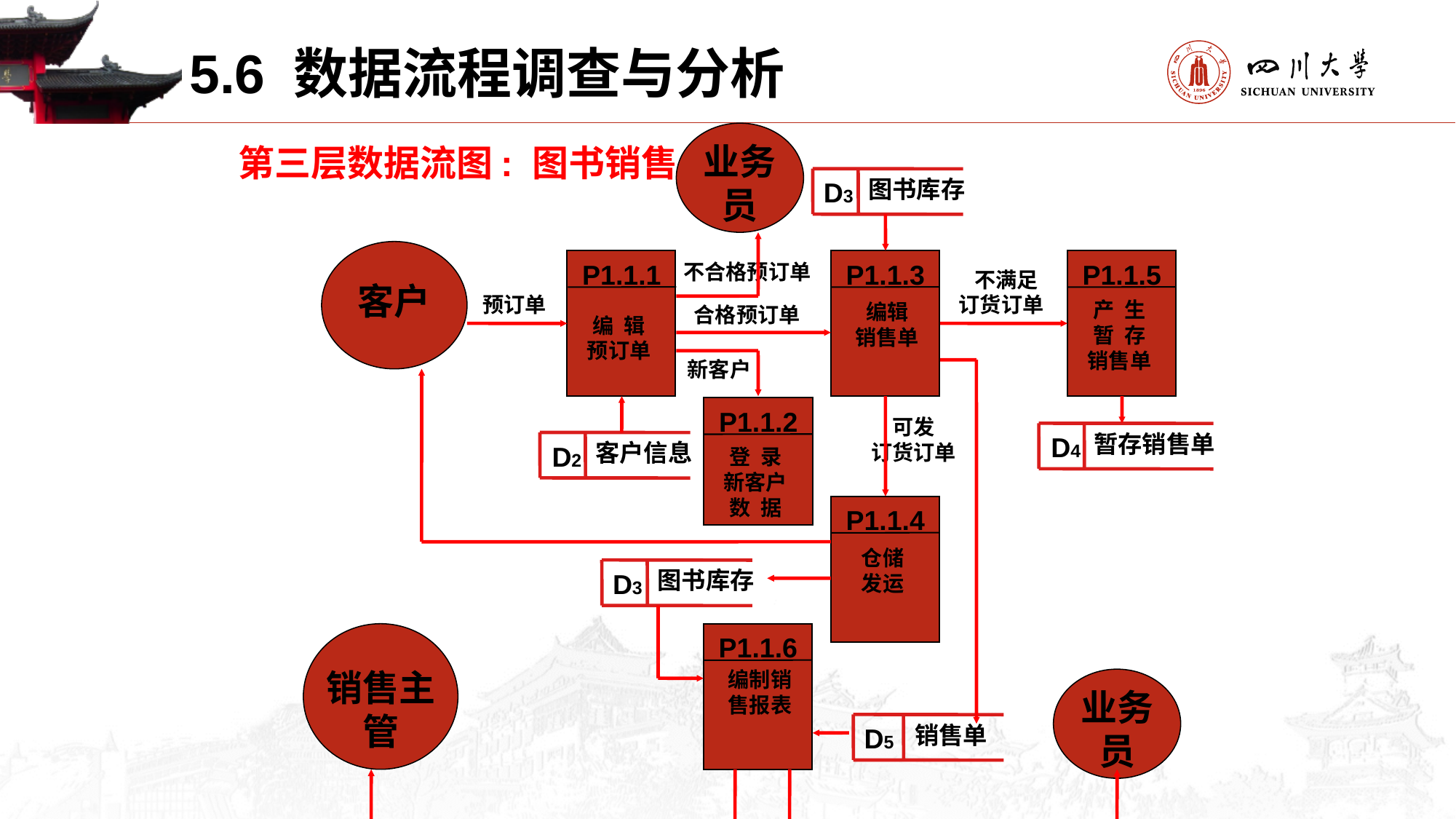

5.6 数据流程调查与分析

业务
员
第三层数据流图: 图书销售

图书库存

D3

客户

P1.1.1
P1.1.3
P1.1.5
不合格预订单
 不满足
订货订单
预订单

产  生
暂  存
销售单
编辑
销售单

合格预订单
编  辑
预订单

新客户

P1.1.2
可发
订货订单

暂存销售单

D4

客户信息

D2
登  录
新客户
数  据

P1.1.4

仓储
发运

图书库存

D3

销售主管

P1.1.6

编制销
售报表

业务
员

销售单
D5